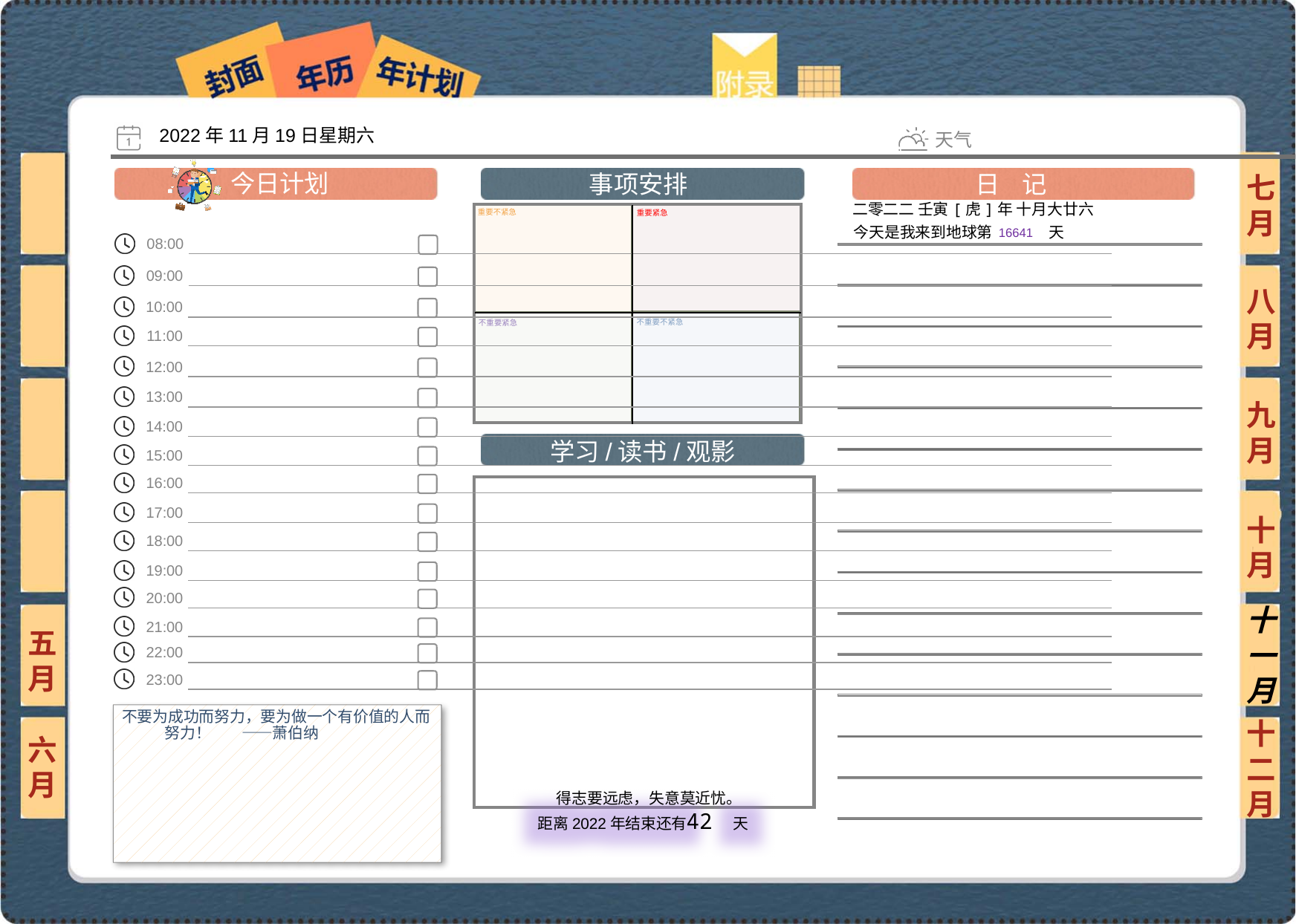

2022年11月19日星期六
七月
二零二二 壬寅[虎]年 十月大廿六
16641
八月
九月
十月
十一月
五月
不要为成功而努力，要为做一个有价值的人而努力！　　——萧伯纳

六月
十二月
42
 得志要远虑，失意莫近忧。